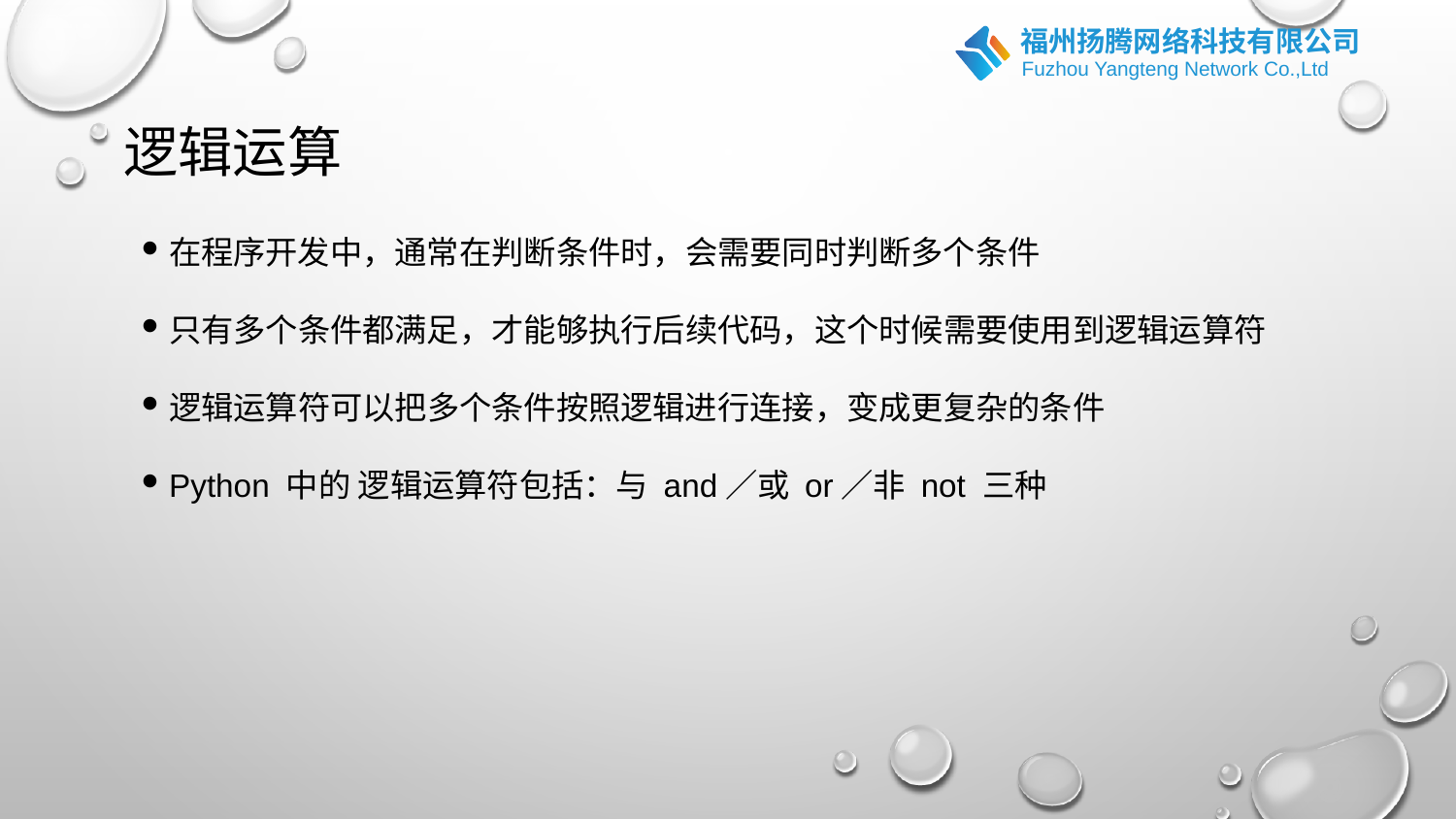

# 逻辑运算
在程序开发中，通常在判断条件时，会需要同时判断多个条件
只有多个条件都满足，才能够执行后续代码，这个时候需要使用到逻辑运算符
逻辑运算符可以把多个条件按照逻辑进行连接，变成更复杂的条件
Python 中的 逻辑运算符包括：与 and／或 or／非 not 三种